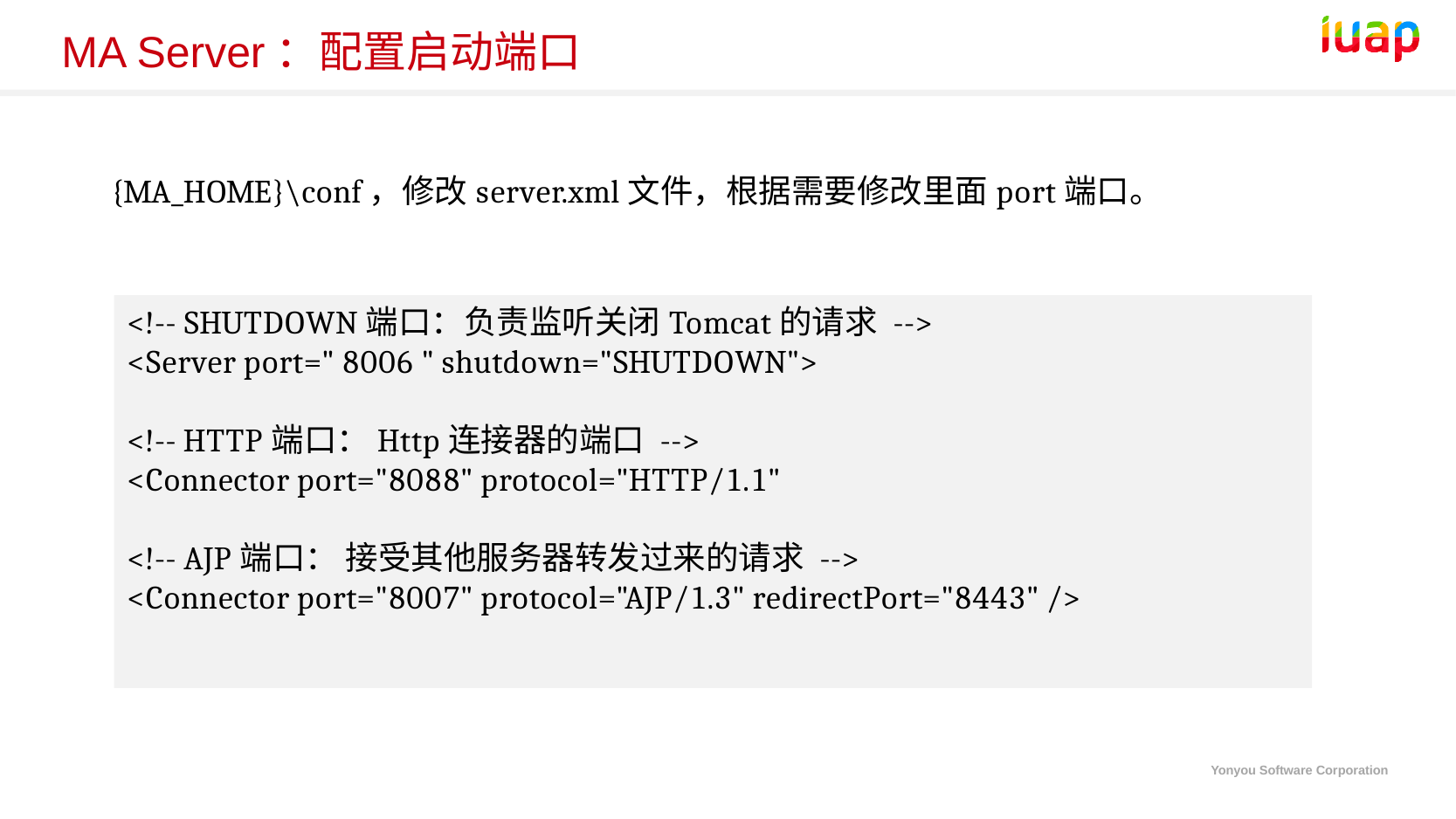

# MA Server：配置启动端口
{MA_HOME}\conf，修改server.xml文件，根据需要修改里面port端口。
<!-- SHUTDOWN端口：负责监听关闭Tomcat的请求 -->
<Server port=" 8006 " shutdown="SHUTDOWN">

<!-- HTTP端口：Http连接器的端口 -->
<Connector port="8088" protocol="HTTP/1.1"

<!-- AJP端口： 接受其他服务器转发过来的请求 -->
<Connector port="8007" protocol="AJP/1.3" redirectPort="8443" />